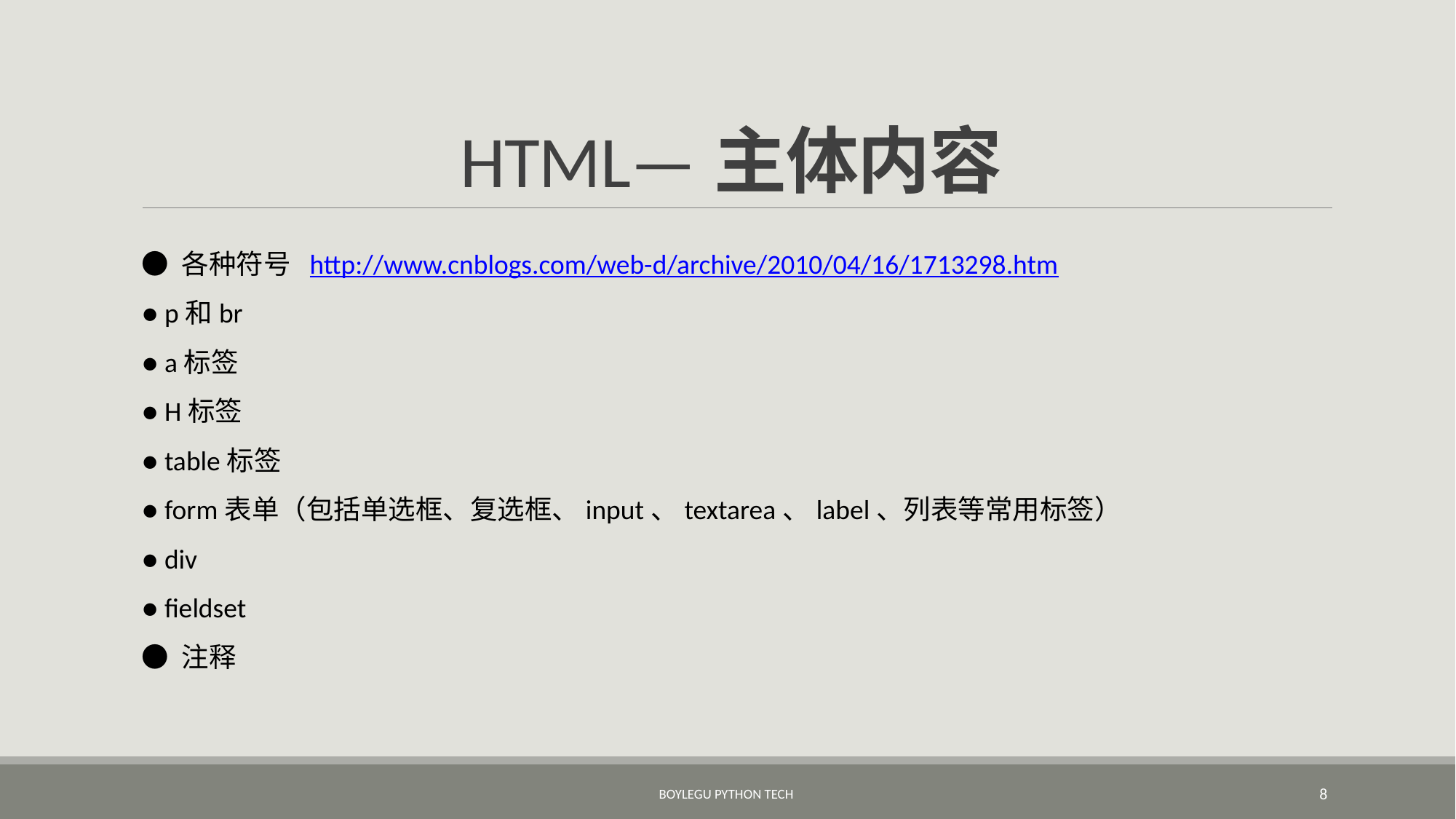

# HTML—主体内容
● 各种符号  http://www.cnblogs.com/web-d/archive/2010/04/16/1713298.htm
● p和br
● a标签
● H标签
● table标签
● form表单（包括单选框、复选框、input、textarea、label、列表等常用标签）
● div
● fieldset
● 注释

BoyleGu Python Tech
8